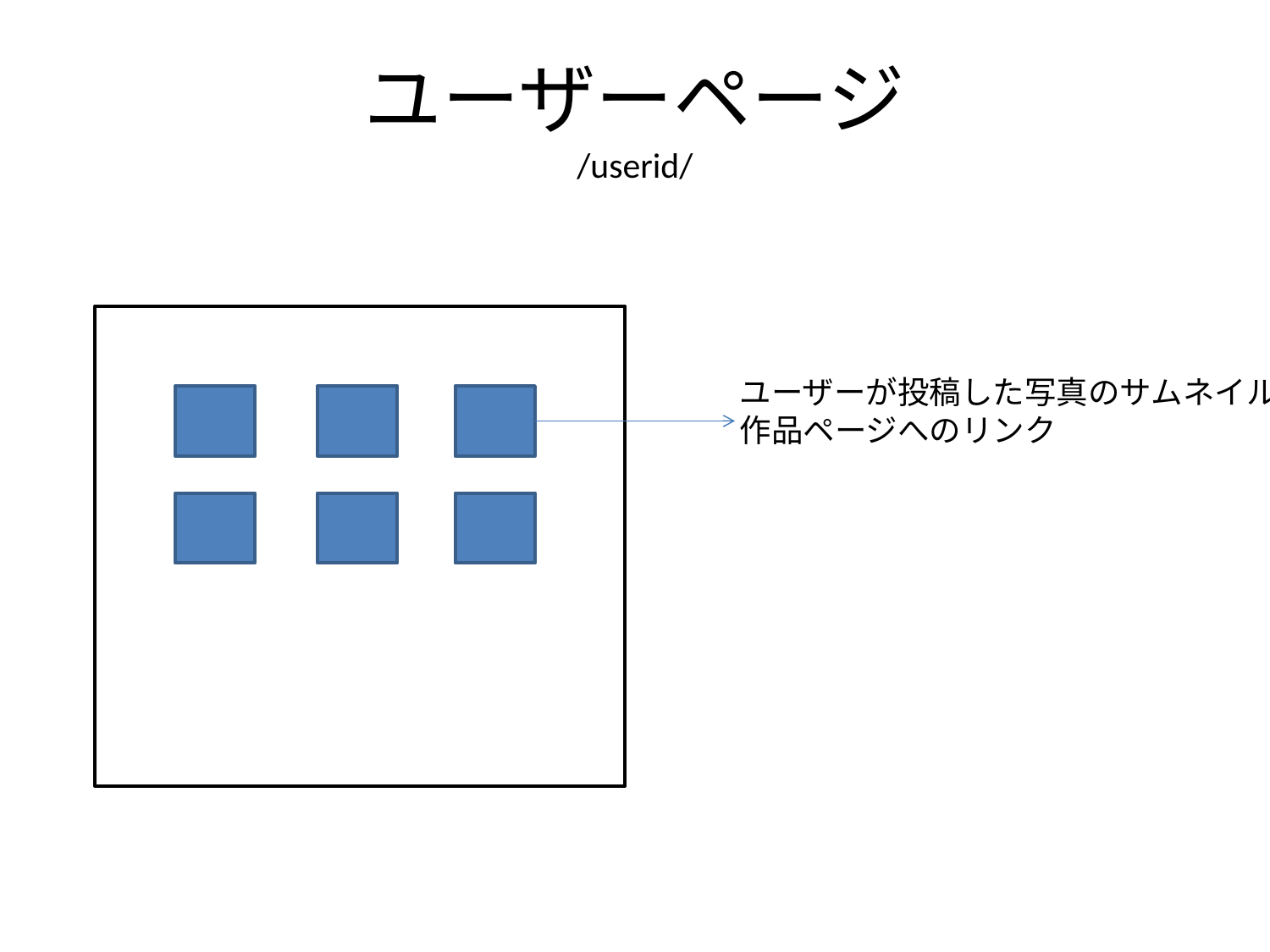

# ユーザーページ /userid/

ユーザーが投稿した写真のサムネイル
作品ページへのリンク